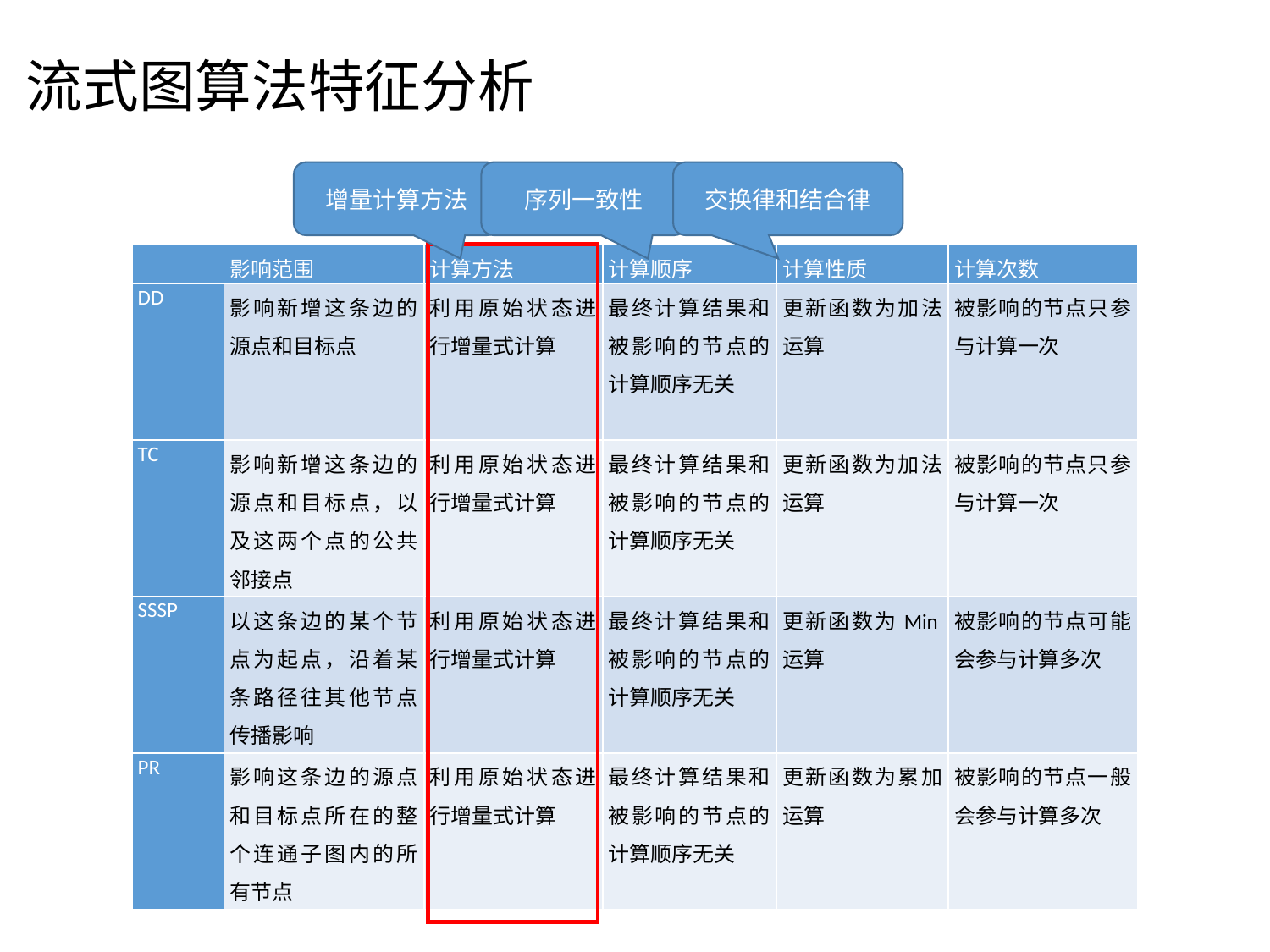

# 流式图算法特征分析
增量计算方法
序列一致性
交换律和结合律

|  | 影响范围 | 计算方法 | 计算顺序 | 计算性质 | 计算次数 |
| --- | --- | --- | --- | --- | --- |
| DD | 影响新增这条边的源点和目标点 | 利用原始状态进行增量式计算 | 最终计算结果和被影响的节点的计算顺序无关 | 更新函数为加法运算 | 被影响的节点只参与计算一次 |
| TC | 影响新增这条边的源点和目标点，以及这两个点的公共邻接点 | 利用原始状态进行增量式计算 | 最终计算结果和被影响的节点的计算顺序无关 | 更新函数为加法运算 | 被影响的节点只参与计算一次 |
| SSSP | 以这条边的某个节点为起点，沿着某条路径往其他节点传播影响 | 利用原始状态进行增量式计算 | 最终计算结果和被影响的节点的计算顺序无关 | 更新函数为Min运算 | 被影响的节点可能会参与计算多次 |
| PR | 影响这条边的源点和目标点所在的整个连通子图内的所有节点 | 利用原始状态进行增量式计算 | 最终计算结果和被影响的节点的计算顺序无关 | 更新函数为累加运算 | 被影响的节点一般会参与计算多次 |